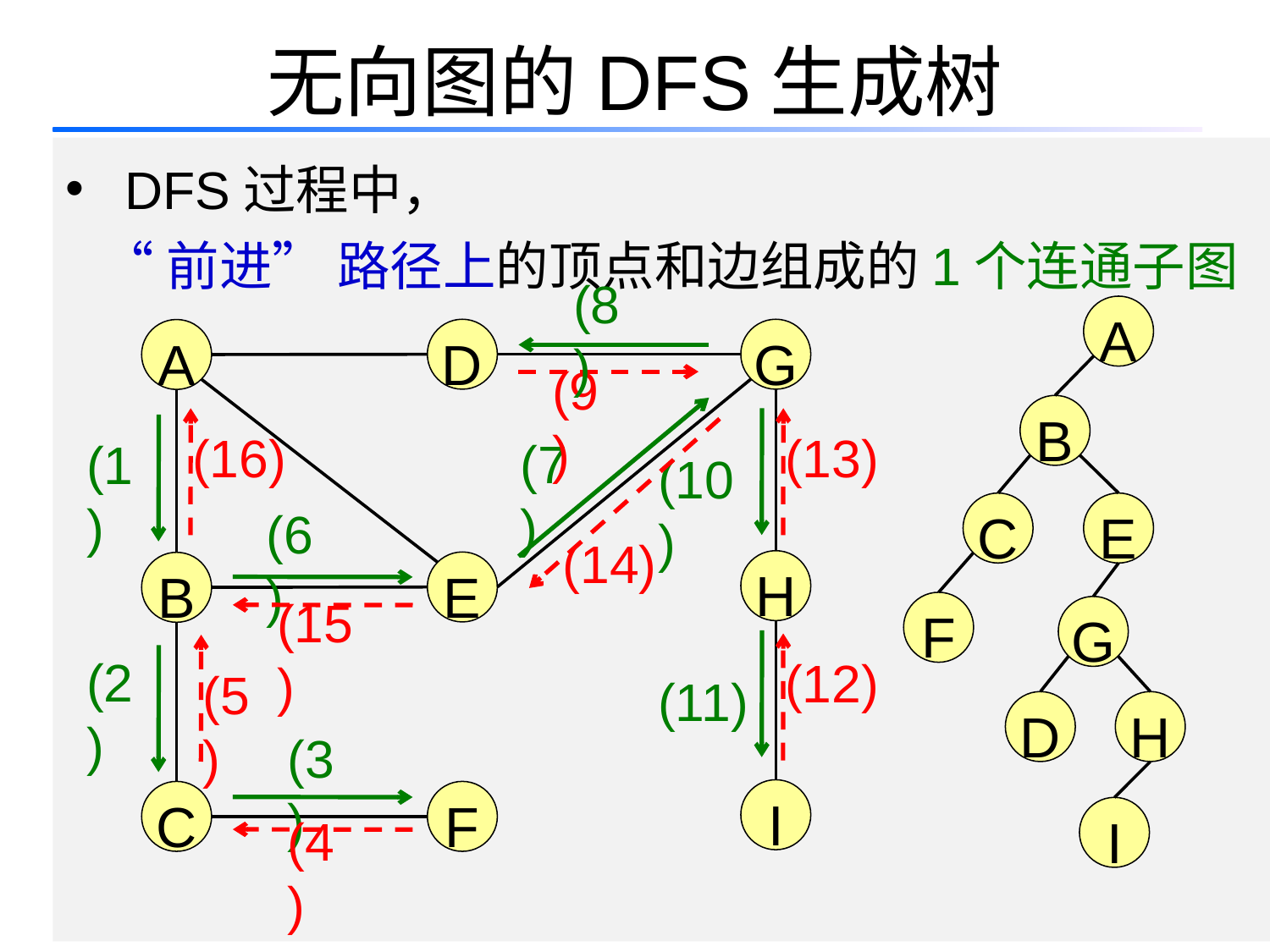

# 无向图的DFS生成树

  DFS过程中，
   “前进” 路径上的顶点和边组成的1个连通子图
(8)
A
D
G
A
(9)
B
(16)
(13)
(7)
(1)
(10)
C
E
(6)
(14)
H
E
B
(15)
F
G
(2)
(12)
(5)
(11)
D
H
(3)
I
C
F
I
(4)